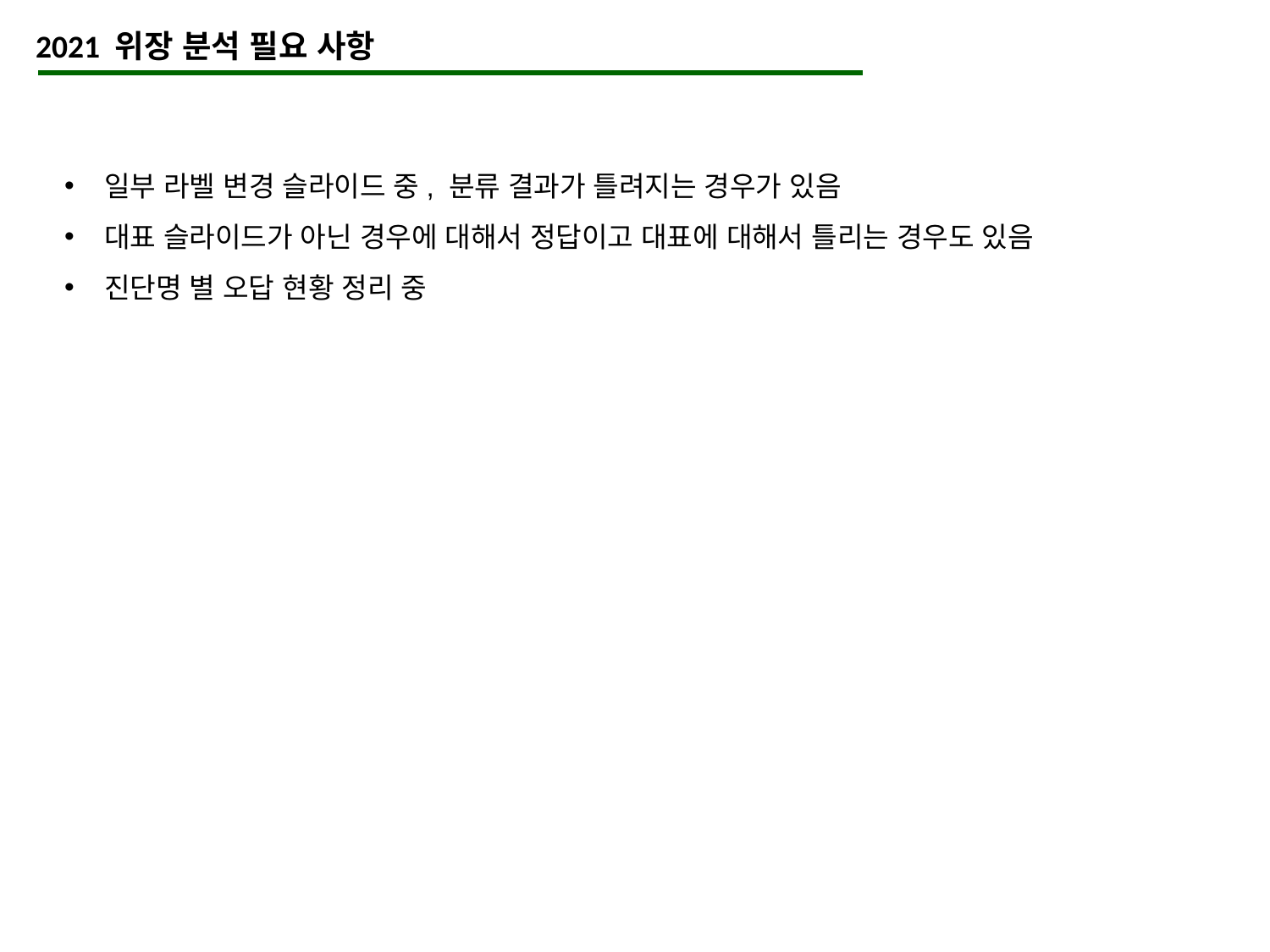

2021 위장 분석 필요 사항

일부 라벨 변경 슬라이드 중, 분류 결과가 틀려지는 경우가 있음
대표 슬라이드가 아닌 경우에 대해서 정답이고 대표에 대해서 틀리는 경우도 있음
진단명 별 오답 현황 정리 중